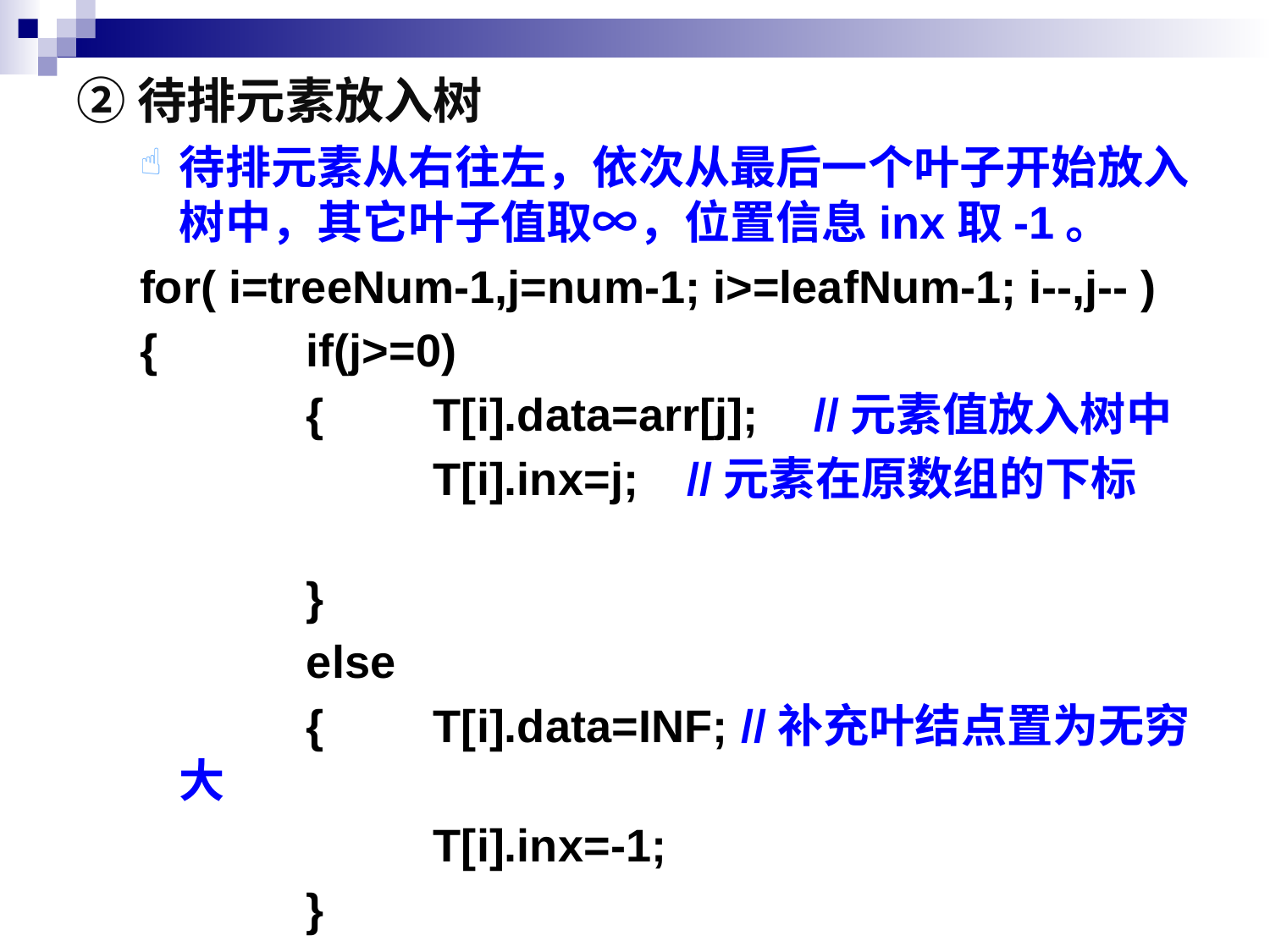

②待排元素放入树
待排元素从右往左，依次从最后一个叶子开始放入树中，其它叶子值取∞，位置信息inx取-1。
for( i=treeNum-1,j=num-1; i>=leafNum-1; i--,j-- )
{		if(j>=0)
		{	T[i].data=arr[j];	//元素值放入树中
			T[i].inx=j;	//元素在原数组的下标
		}
		else
		{	T[i].data=INF; //补充叶结点置为无穷大
			T[i].inx=-1;
		}
}